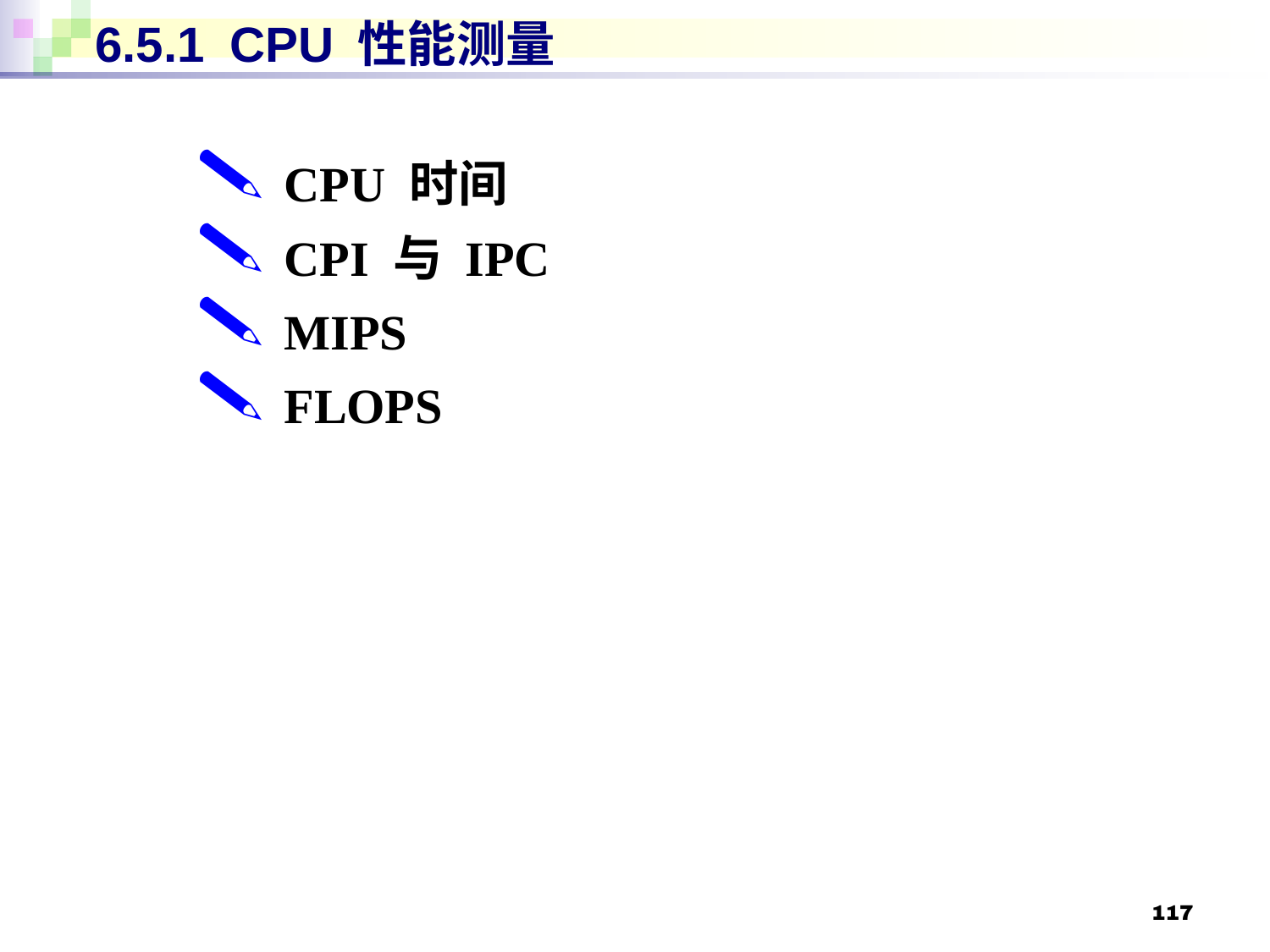

# 6.5.1  CPU 性能测量
CPU 时间
CPI 与 IPC
MIPS
FLOPS
117